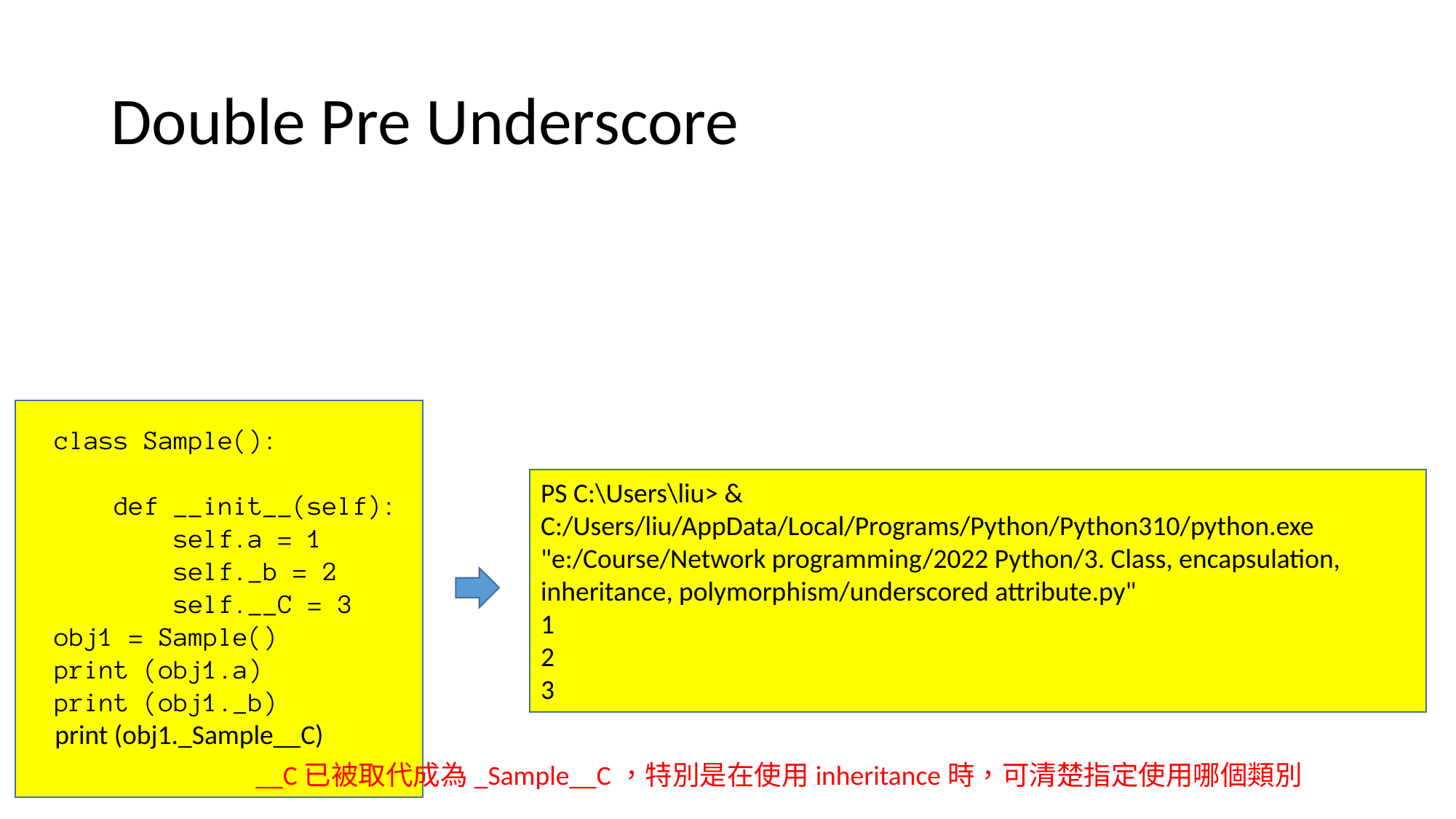

# Double Pre Underscore

class Sample():
    def __init__(self):
        self.a = 1
        self._b = 2
        self.__C = 3
obj1 = Sample()
print (obj1.a)
print (obj1._b)
print (obj1._Sample__C)

PS C:\Users\liu> & C:/Users/liu/AppData/Local/Programs/Python/Python310/python.exe "e:/Course/Network programming/2022 Python/3. Class, encapsulation, inheritance, polymorphism/underscored attribute.py"
1
2
3

__C已被取代成為_Sample__C，特別是在使用inheritance時，可清楚指定使用哪個類別